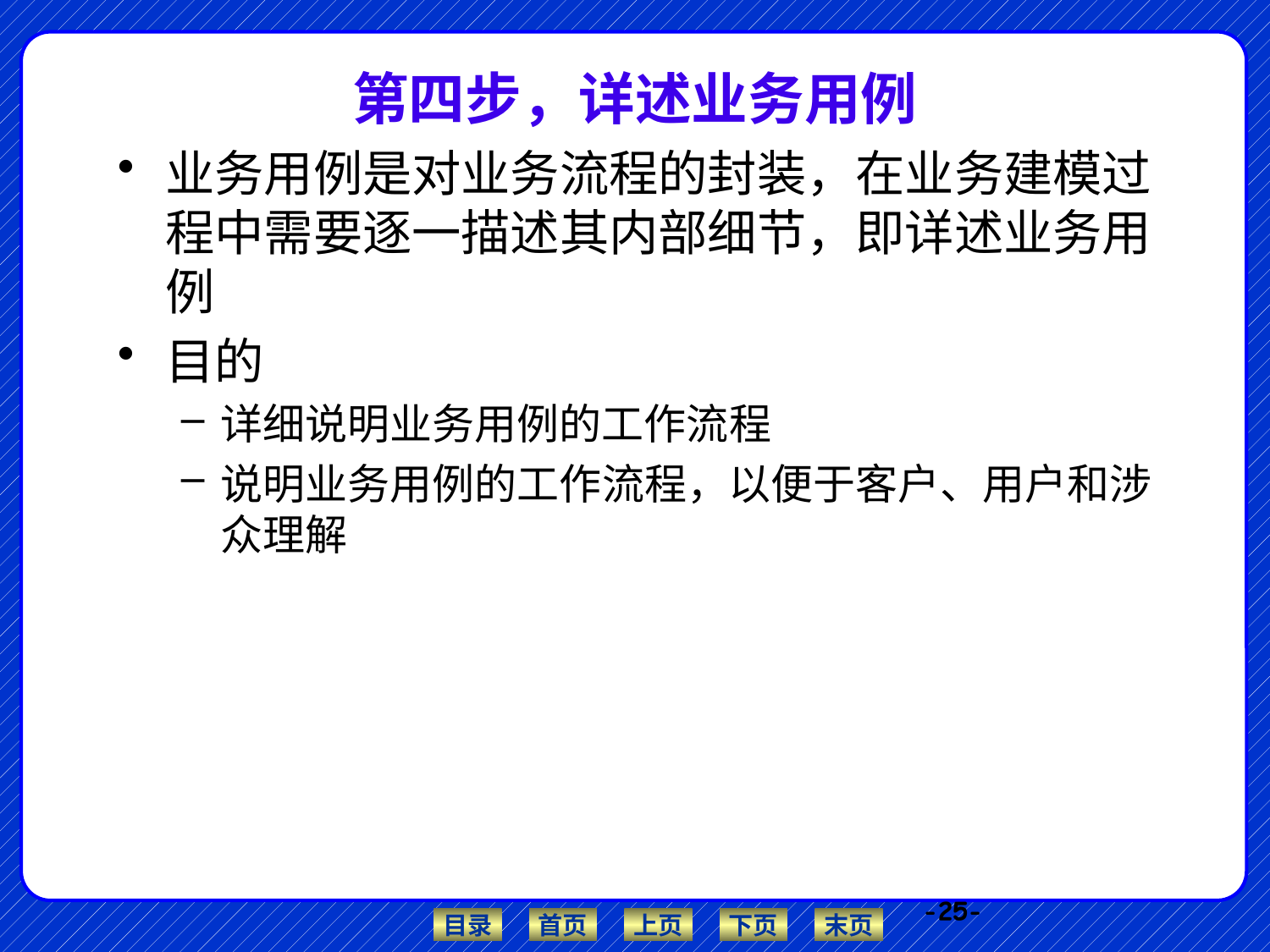

# 第四步，详述业务用例
业务用例是对业务流程的封装，在业务建模过程中需要逐一描述其内部细节，即详述业务用例
目的
详细说明业务用例的工作流程
说明业务用例的工作流程，以便于客户、用户和涉众理解
-25-